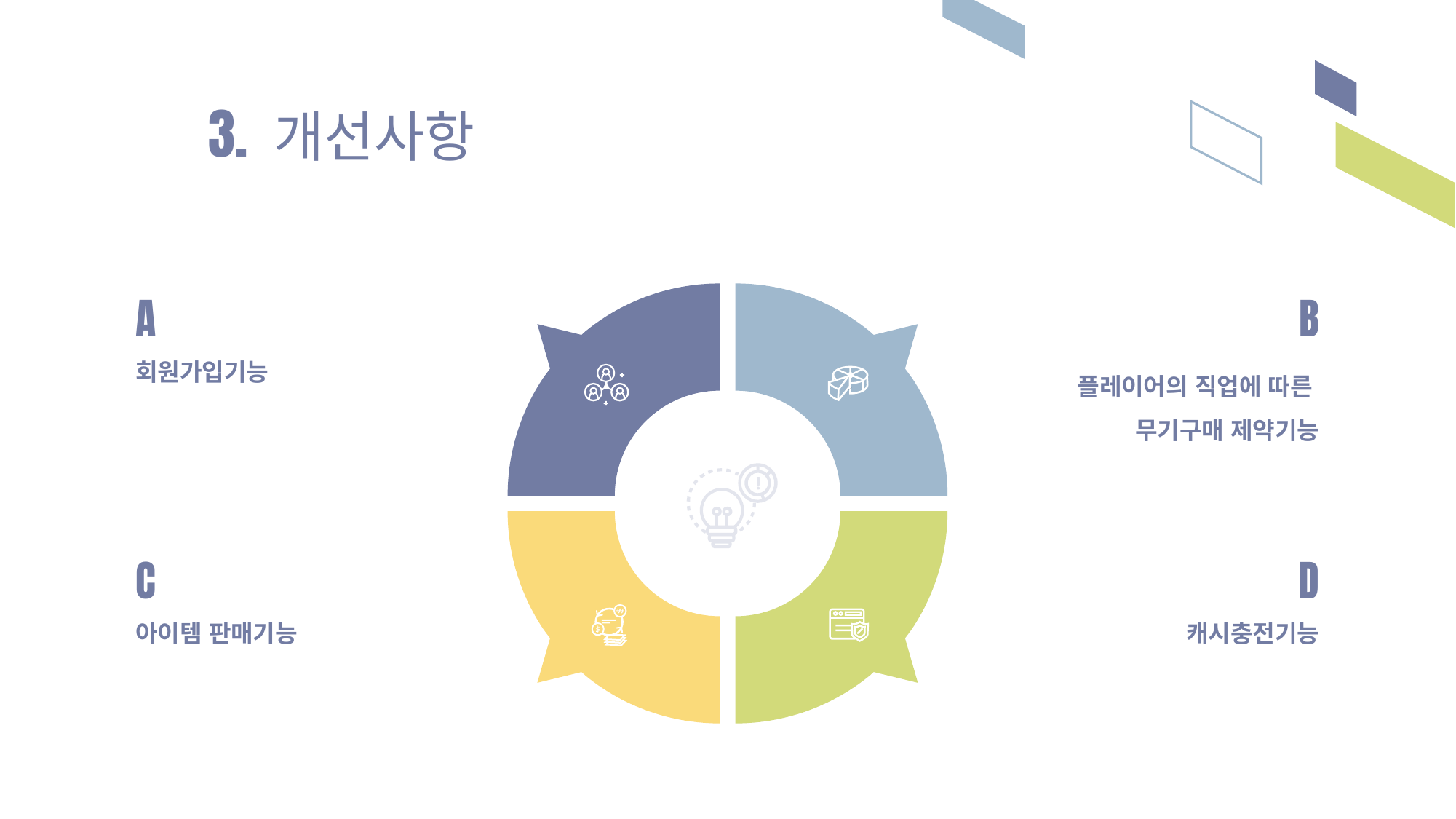

3. 개선사항

A
B
회원가입기능
플레이어의 직업에 따른
무기구매 제약기능

C
D

아이템 판매기능
캐시충전기능